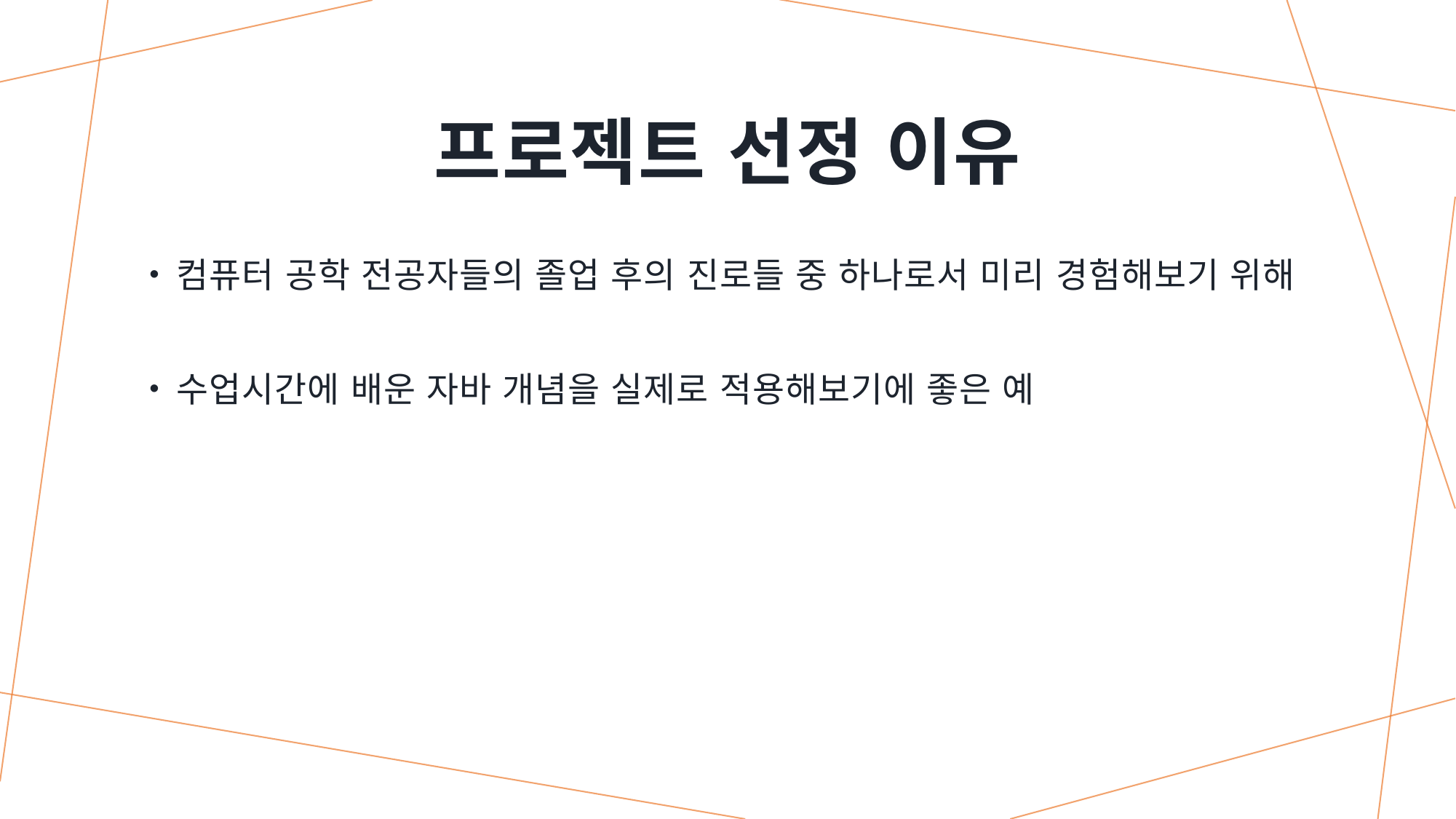

# 프로젝트 선정 이유
컴퓨터 공학 전공자들의 졸업 후의 진로들 중 하나로서 미리 경험해보기 위해

수업시간에 배운 자바 개념을 실제로 적용해보기에 좋은 예